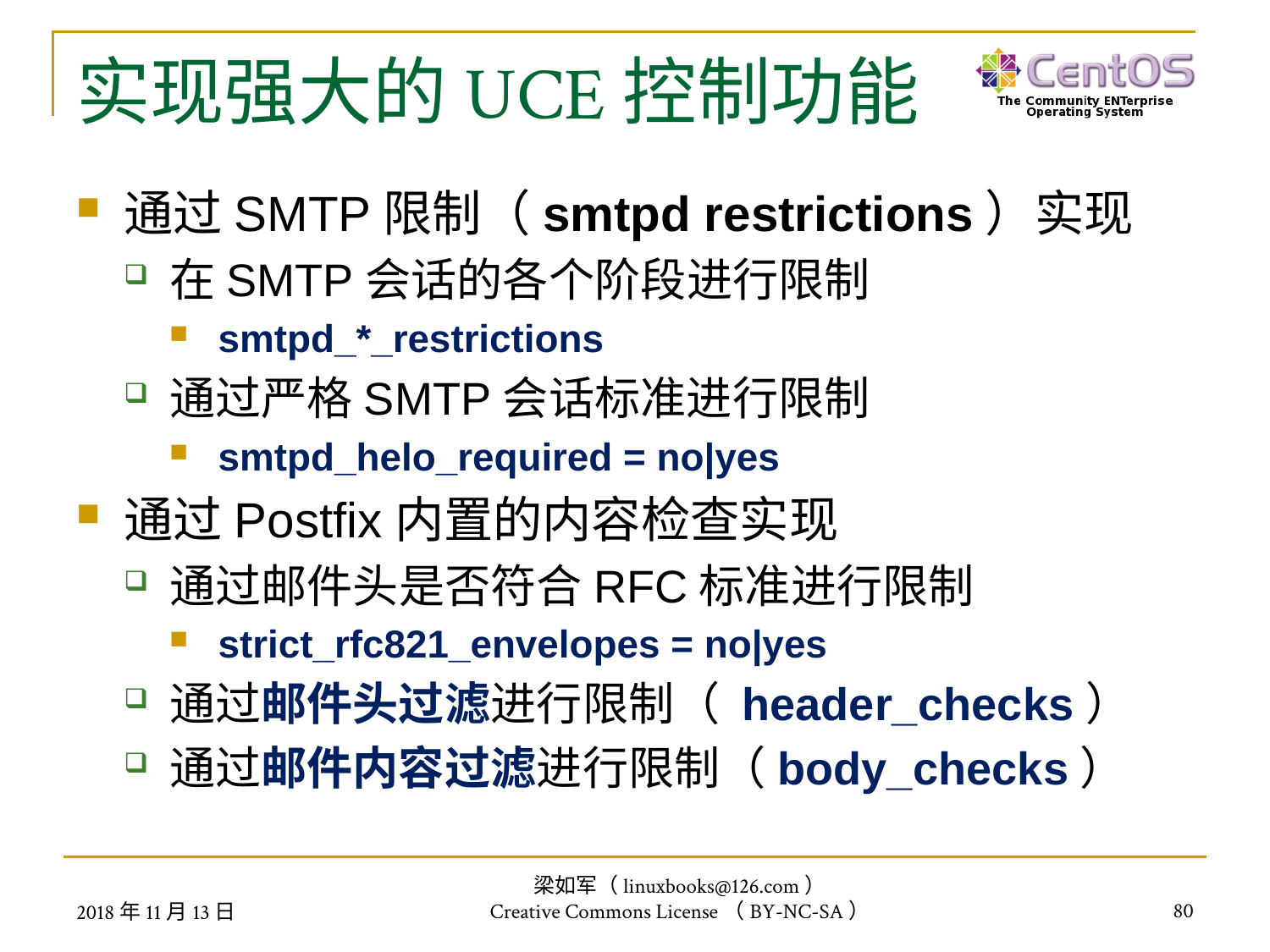

# 实现强大的UCE控制功能
通过SMTP限制（smtpd restrictions）实现
在SMTP会话的各个阶段进行限制
smtpd_*_restrictions
通过严格SMTP会话标准进行限制
smtpd_helo_required = no|yes
通过Postfix内置的内容检查实现
通过邮件头是否符合RFC标准进行限制
strict_rfc821_envelopes = no|yes
通过邮件头过滤进行限制（ header_checks）
通过邮件内容过滤进行限制（body_checks）
梁如军（linuxbooks@126.com）
Creative Commons License（BY-NC-SA）
2018年11月13日
80